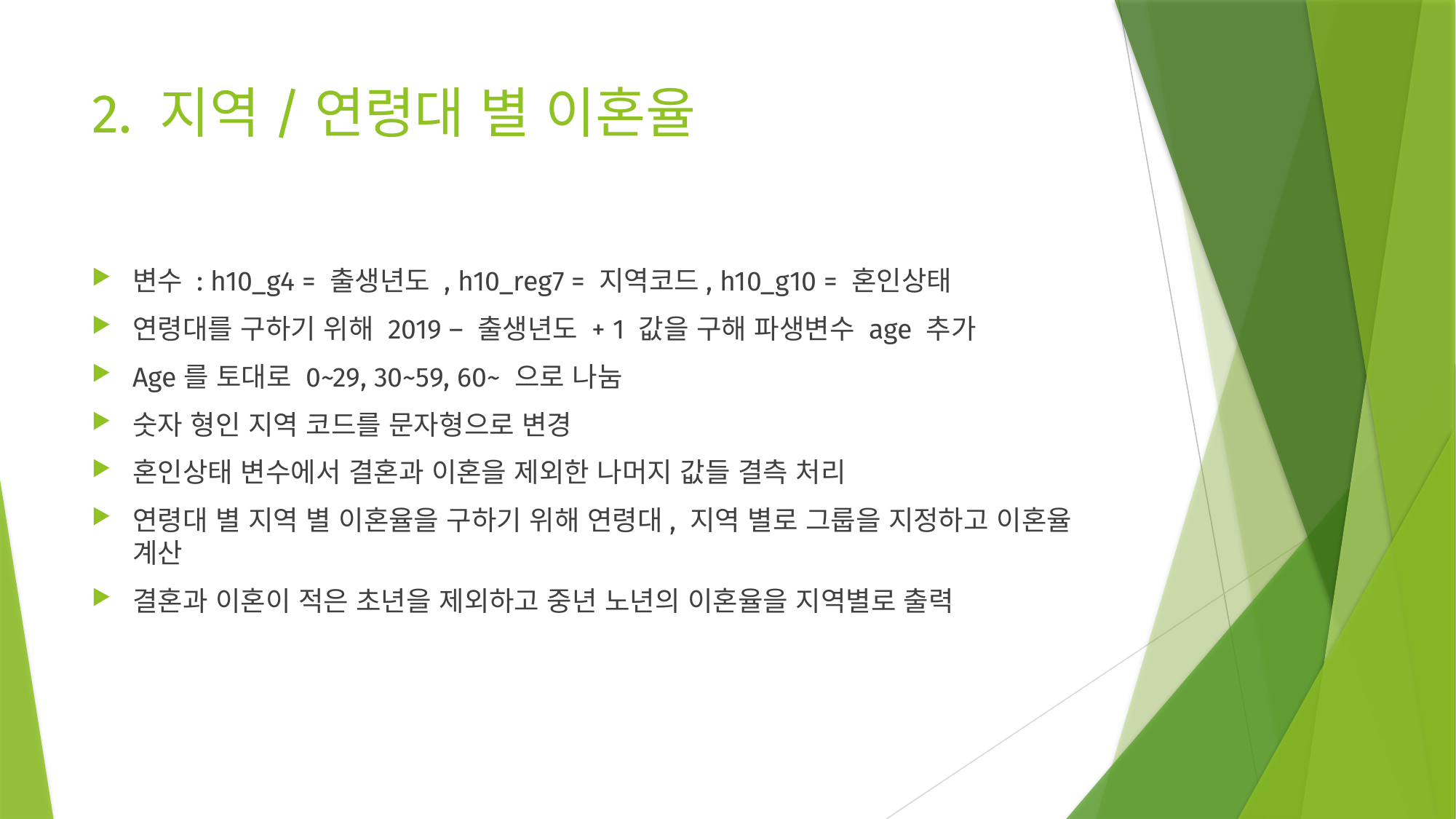

# 2. 지역/연령대 별 이혼율
변수 : h10_g4 = 출생년도 , h10_reg7 = 지역코드, h10_g10 = 혼인상태
연령대를 구하기 위해 2019 – 출생년도 + 1 값을 구해 파생변수 age 추가
Age를 토대로 0~29, 30~59, 60~ 으로 나눔
숫자 형인 지역 코드를 문자형으로 변경
혼인상태 변수에서 결혼과 이혼을 제외한 나머지 값들 결측 처리
연령대 별 지역 별 이혼율을 구하기 위해 연령대, 지역 별로 그룹을 지정하고 이혼율 계산
결혼과 이혼이 적은 초년을 제외하고 중년 노년의 이혼율을 지역별로 출력